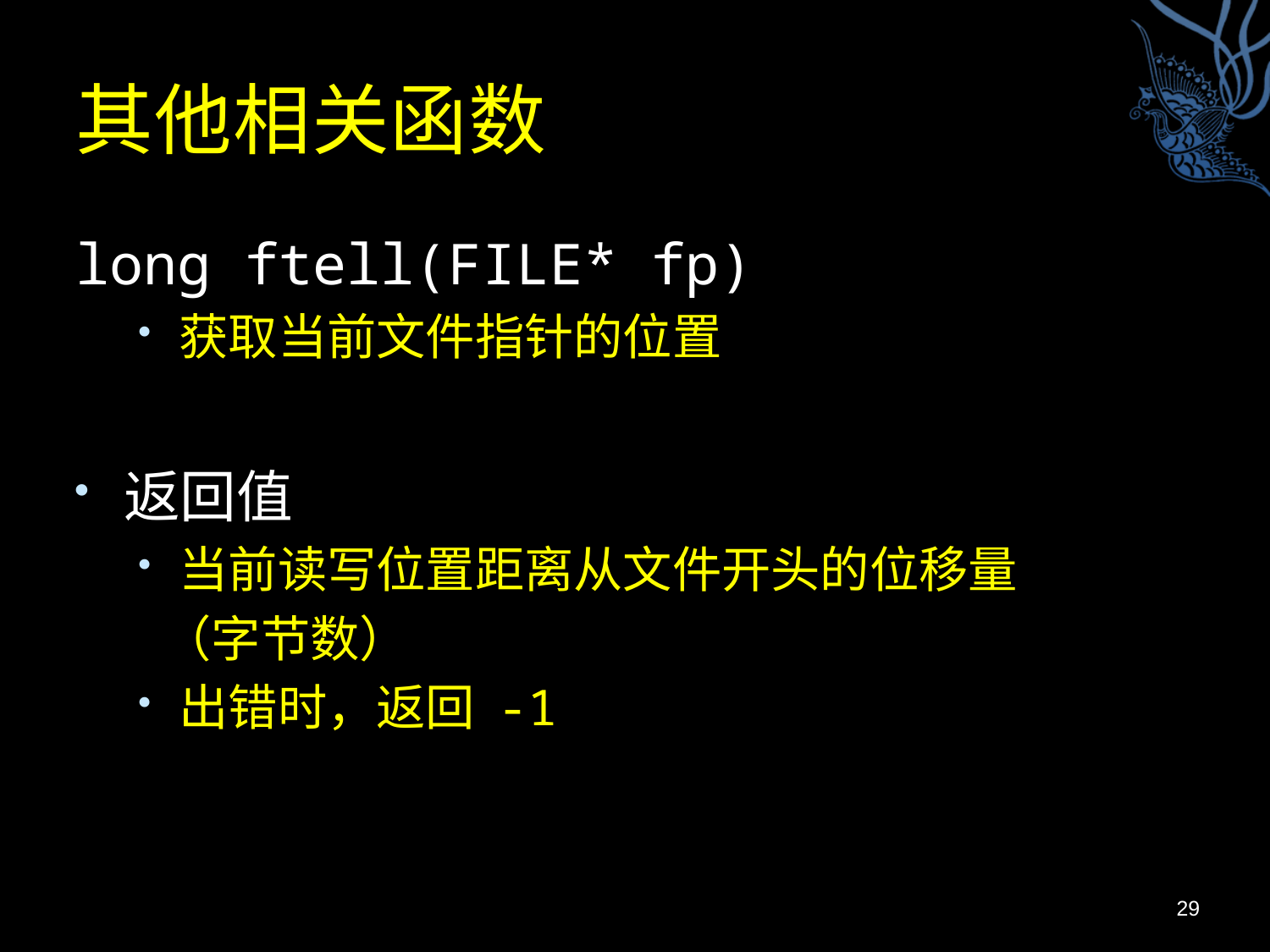

# 其他相关函数
long ftell(FILE* fp)
获取当前文件指针的位置

返回值
当前读写位置距离从文件开头的位移量
 （字节数）
出错时，返回 -1
29